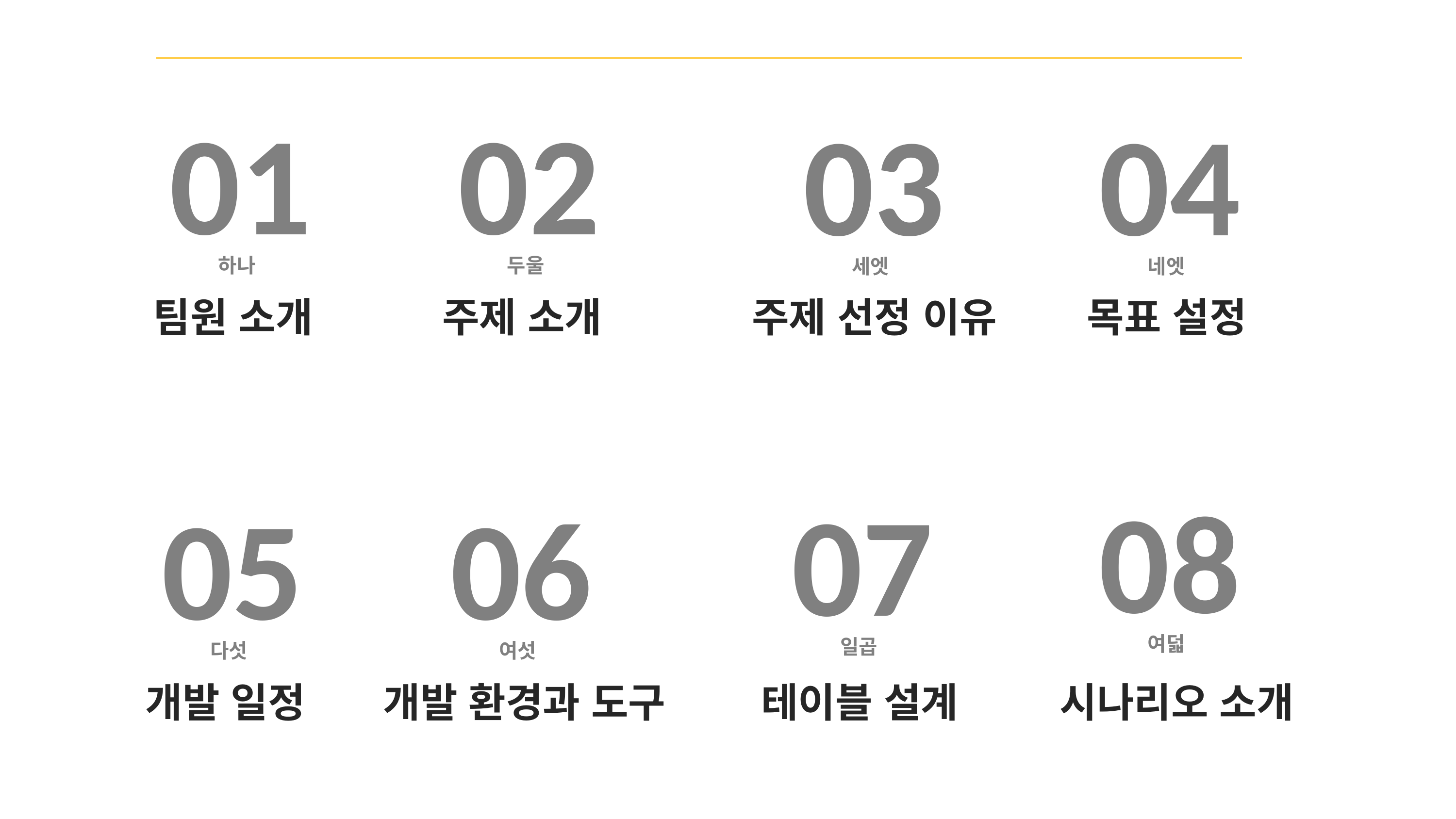

01
02
03
04
하나
두울
세엣
네엣
팀원 소개
주제 소개
주제 선정 이유
목표 설정
08
07
05
06
여덟
일곱
다섯
여섯
개발 일정
개발 환경과 도구
테이블 설계
시나리오 소개